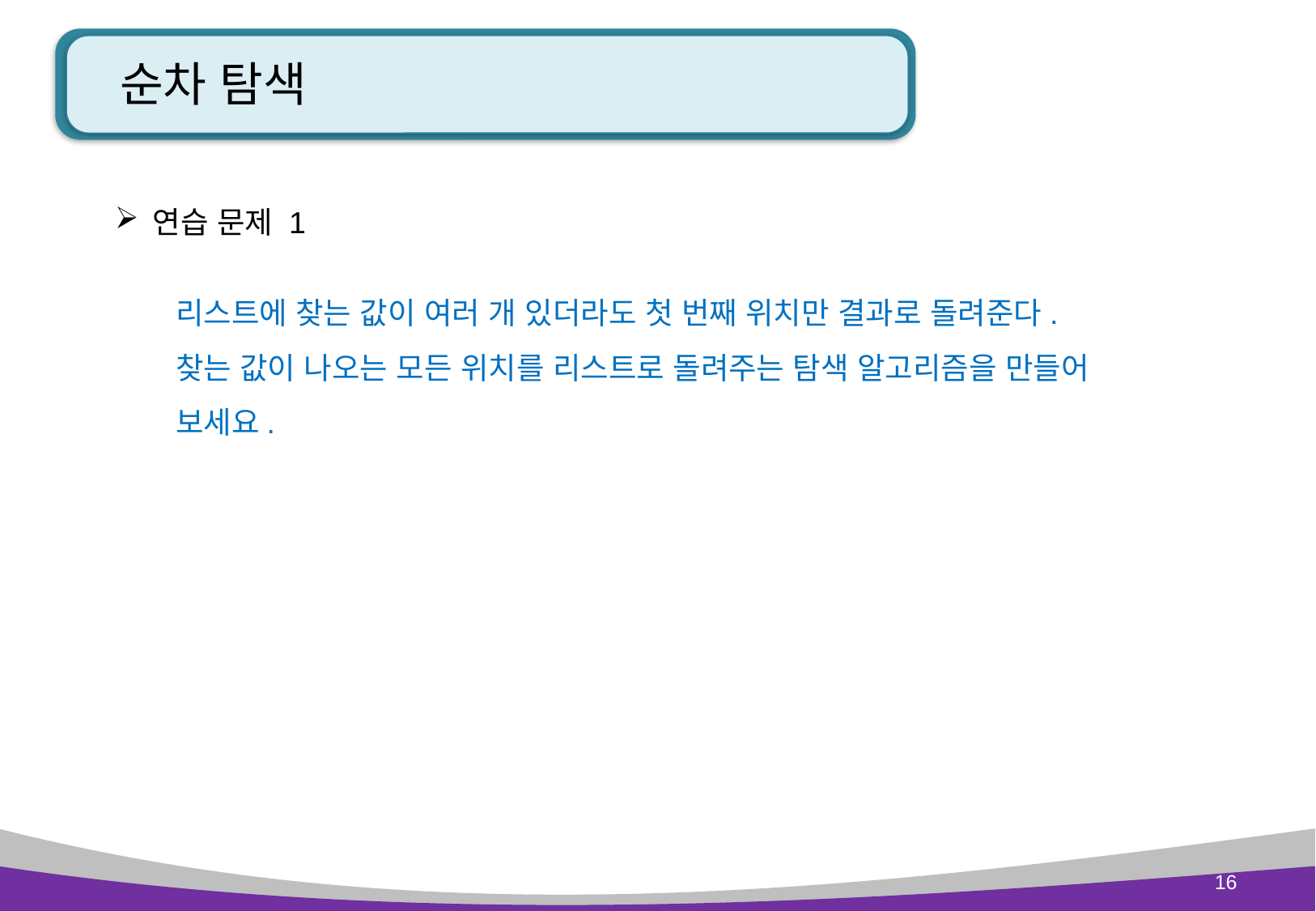

# 순차 탐색
연습 문제 1

리스트에 찾는 값이 여러 개 있더라도 첫 번째 위치만 결과로 돌려준다.
찾는 값이 나오는 모든 위치를 리스트로 돌려주는 탐색 알고리즘을 만들어 보세요.
16